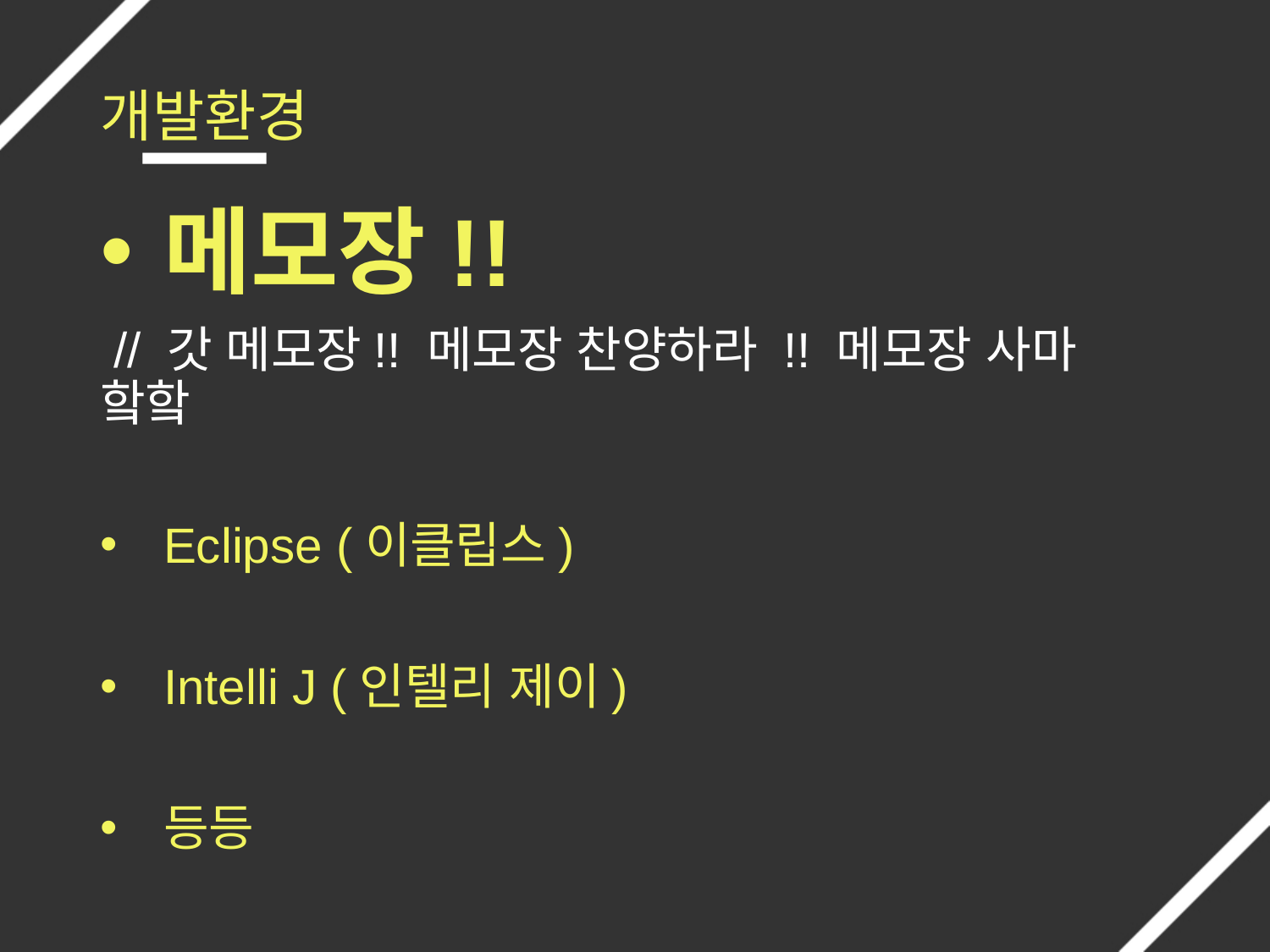

# 개발환경
메모장!!
 // 갓 메모장!! 메모장 찬양하라 !! 메모장 사마 핰핰

Eclipse (이클립스)

Intelli J (인텔리 제이)

등등